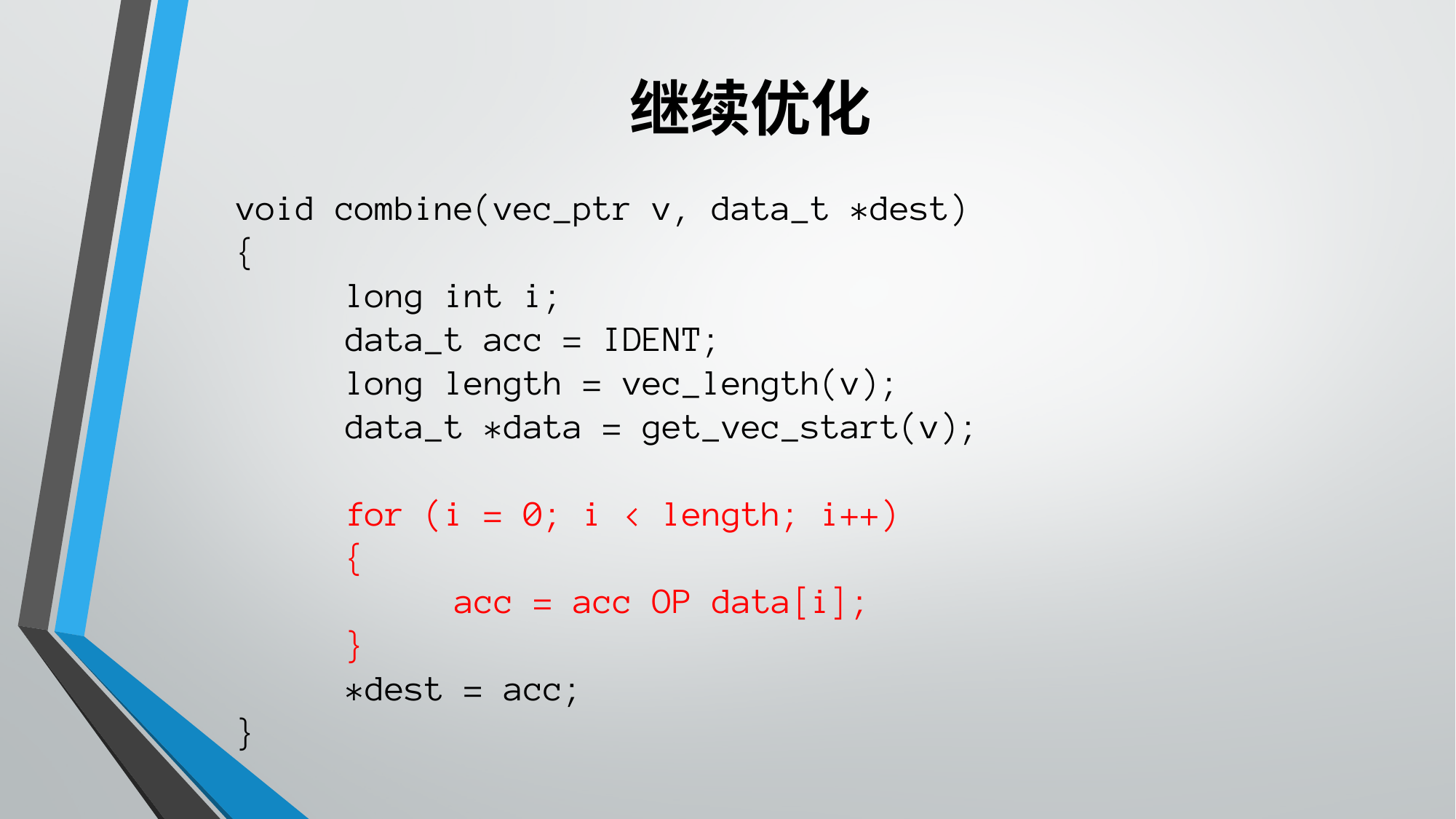

# 继续优化
void combine(vec_ptr v, data_t *dest)
{
	long int i;
	data_t acc = IDENT;
	long length = vec_length(v);
	data_t *data = get_vec_start(v);

	for (i = 0; i < length; i++)
	{
		acc = acc OP data[i];
	}
	*dest = acc;
}